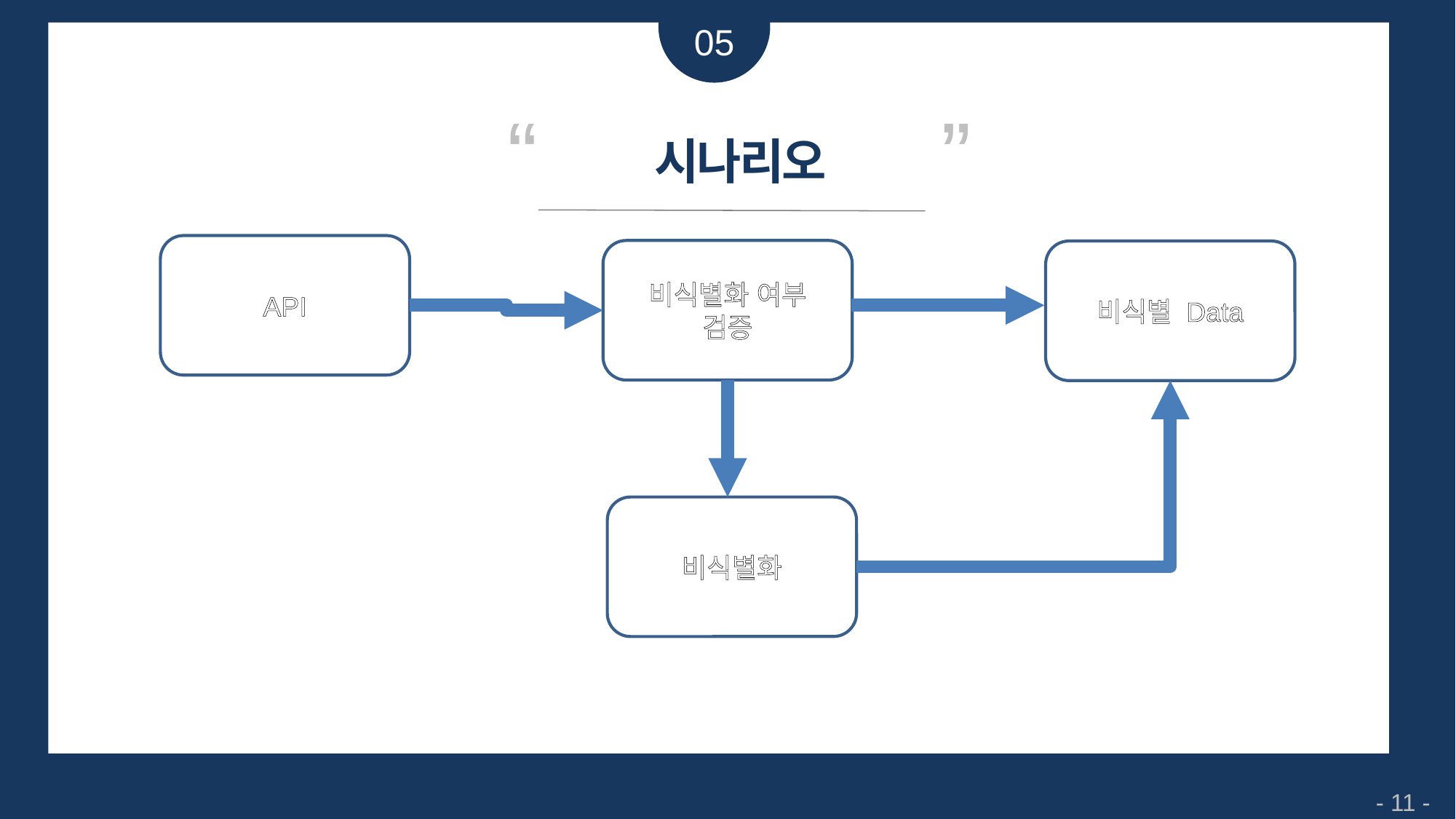

05

“                ”
시나리오
API
비식별화 여부
검증
비식별 Data
비식별화
- 11 -